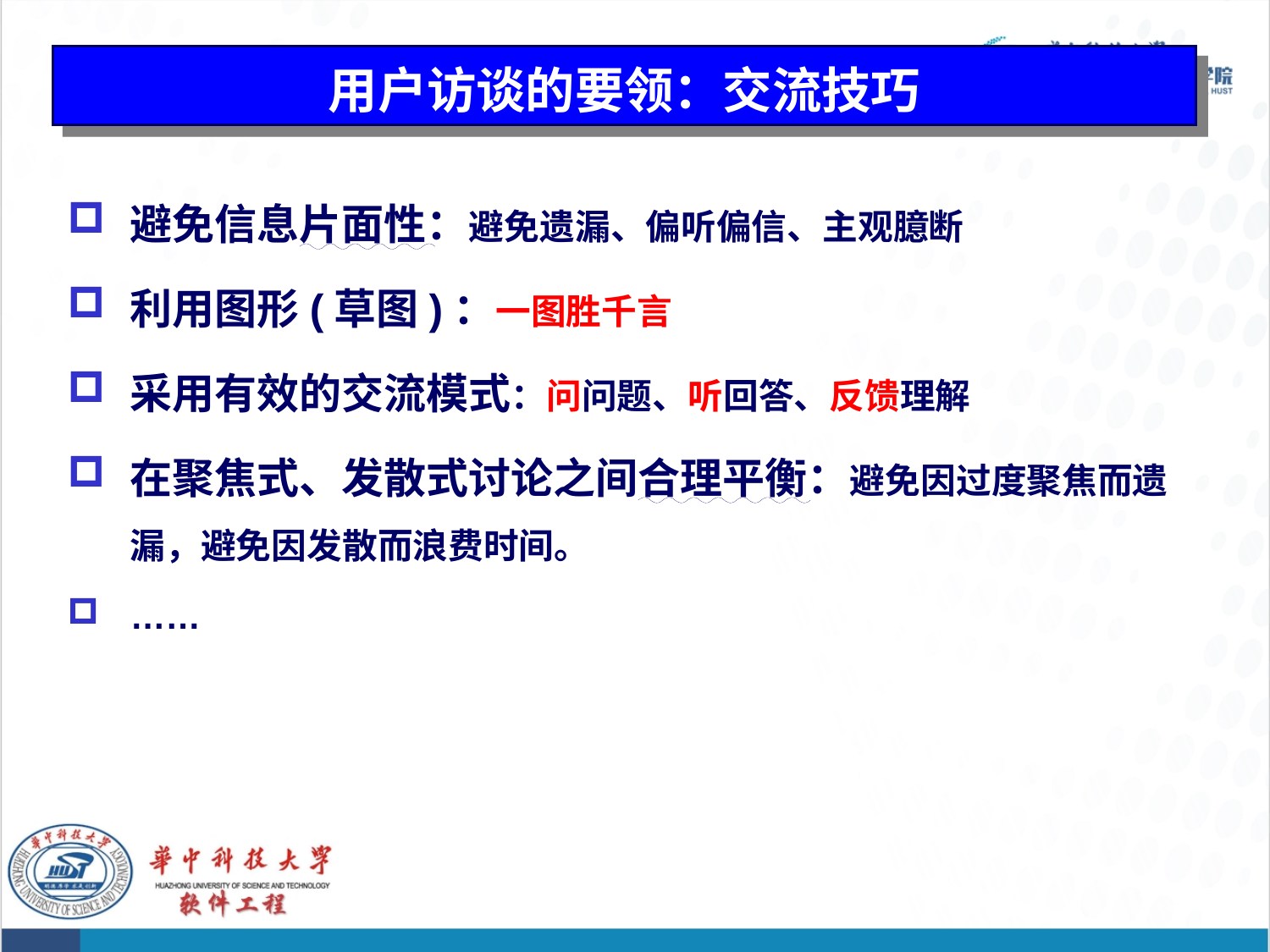

# 用户访谈的要领：交流技巧
避免信息片面性：避免遗漏、偏听偏信、主观臆断
利用图形(草图)：一图胜千言
采用有效的交流模式：问问题、听回答、反馈理解
在聚焦式、发散式讨论之间合理平衡：避免因过度聚焦而遗漏，避免因发散而浪费时间。
……